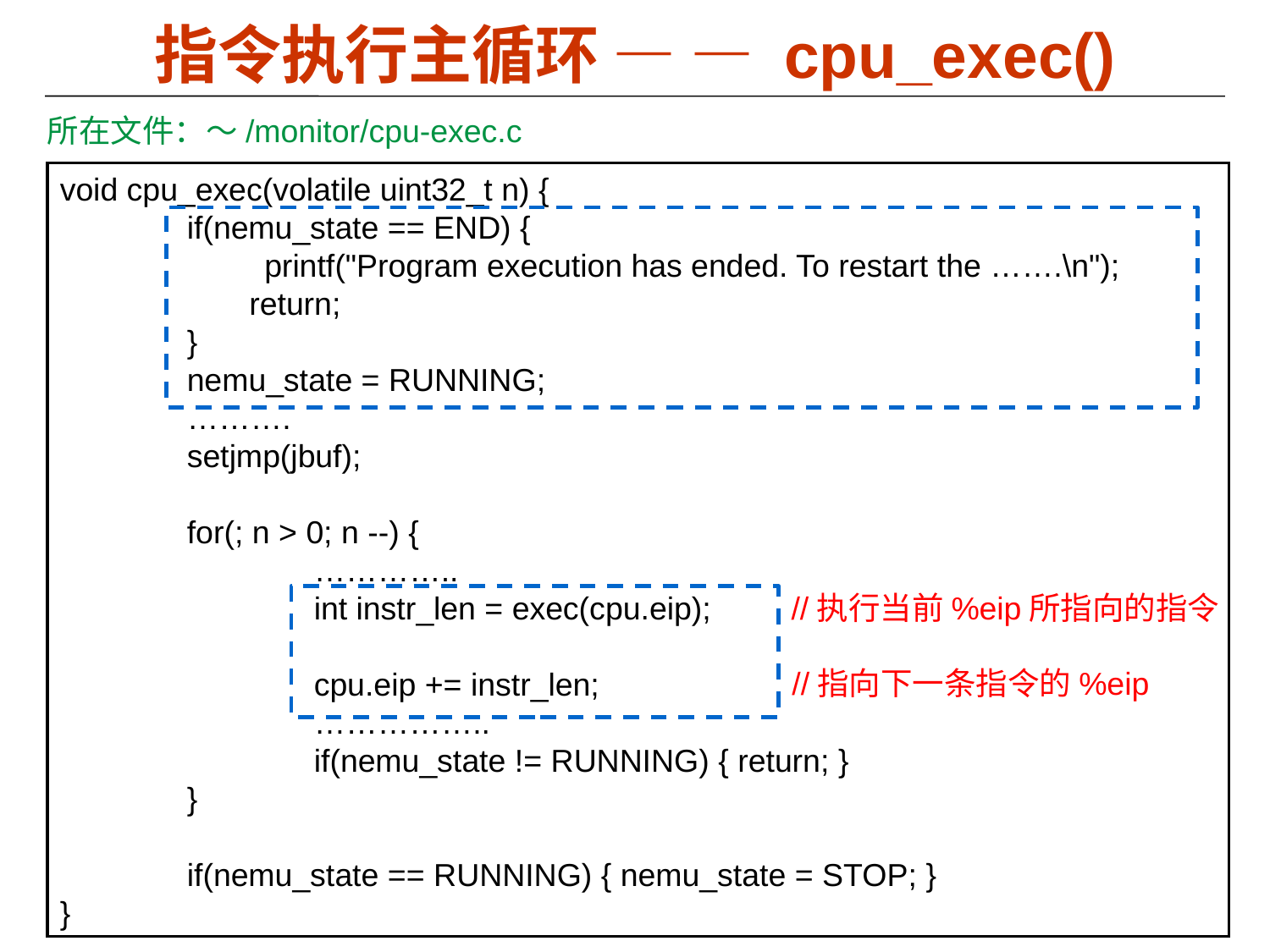

# 指令执行主循环 — — cpu_exec()
所在文件：～/monitor/cpu-exec.c
void cpu_exec(volatile uint32_t n) {
	if(nemu_state == END) {
                       printf("Program execution has ended. To restart the …….\n");
	       return;
	}
	nemu_state = RUNNING;
	……….
	setjmp(jbuf);

	for(; n > 0; n --) {
		…………..
		int instr_len = exec(cpu.eip);

		cpu.eip += instr_len;
		……………..
		if(nemu_state != RUNNING) { return; }
	}

	if(nemu_state == RUNNING) { nemu_state = STOP; }
}

//执行当前%eip所指向的指令

//指向下一条指令的%eip